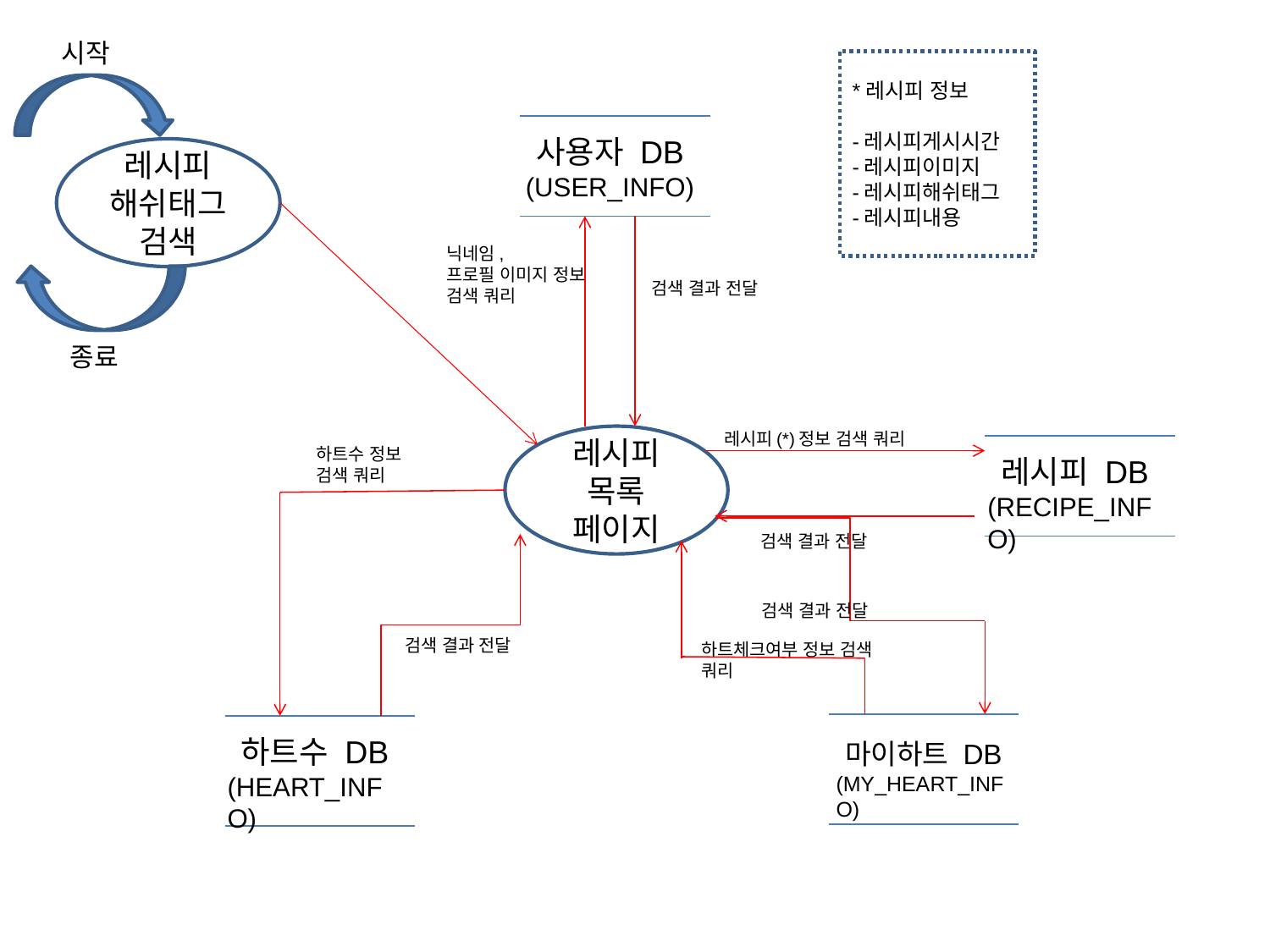

시작
*레시피 정보

-레시피게시시간
-레시피이미지
-레시피해쉬태그
-레시피내용

사용자 DB
(USER_INFO)
레시피
해쉬태그
검색

닉네임,
프로필 이미지 정보
검색 쿼리

검색 결과 전달
종료
레시피(*)정보 검색 쿼리
레시피
목록
페이지
레시피 DB
(RECIPE_INFO)
하트수 정보
검색 쿼리
검색 결과 전달
검색 결과 전달
검색 결과 전달
하트체크여부 정보 검색
쿼리
마이하트 DB
(MY_HEART_INFO)
하트수 DB
(HEART_INFO)